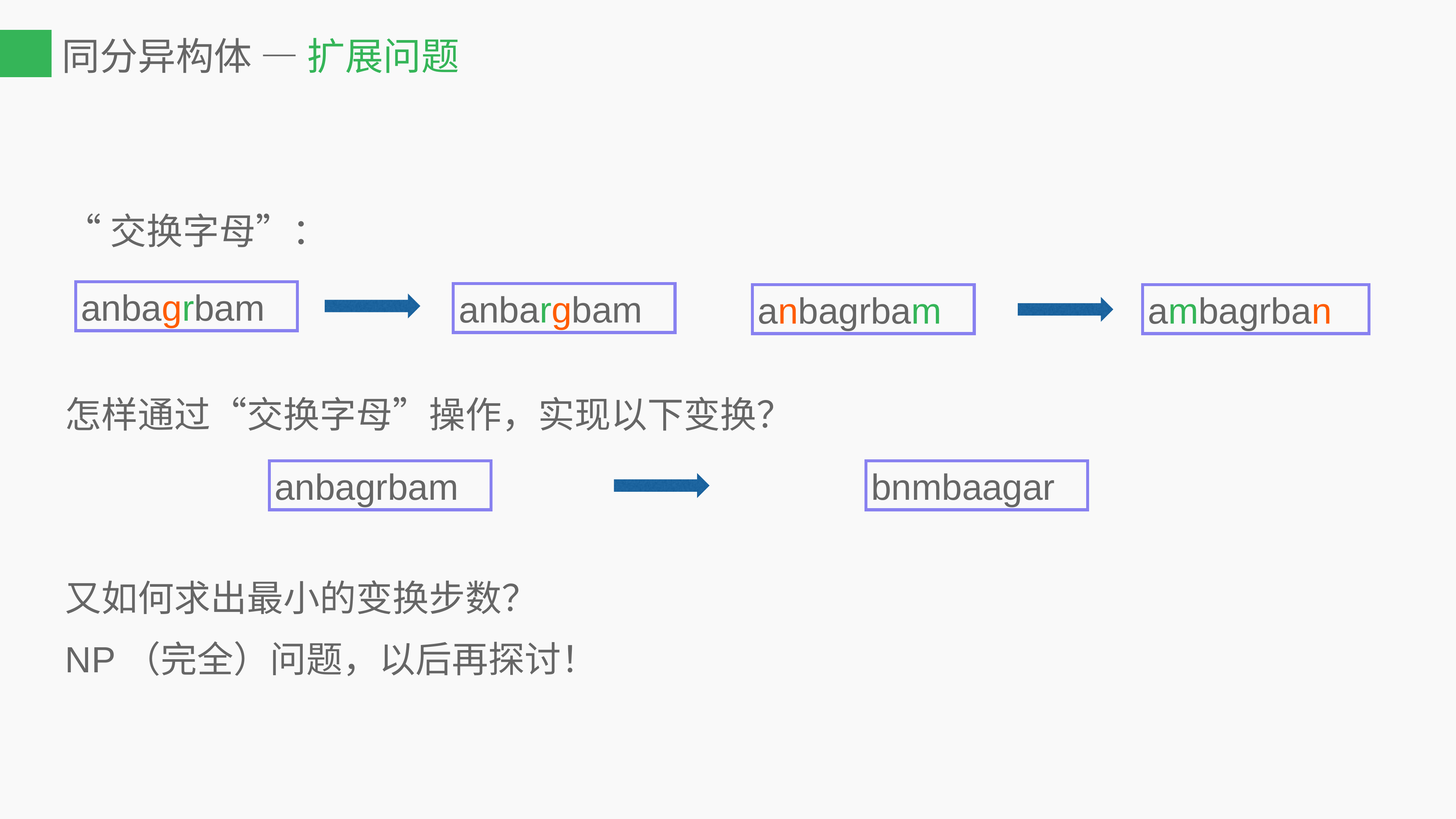

# 同分异构体 — 扩展问题
“交换字母”：

怎样通过“交换字母”操作，实现以下变换？

又如何求出最小的变换步数？
NP（完全）问题，以后再探讨！
anbagrbam
anbargbam
ambagrban
anbagrbam

anbagrbam
bnmbaagar